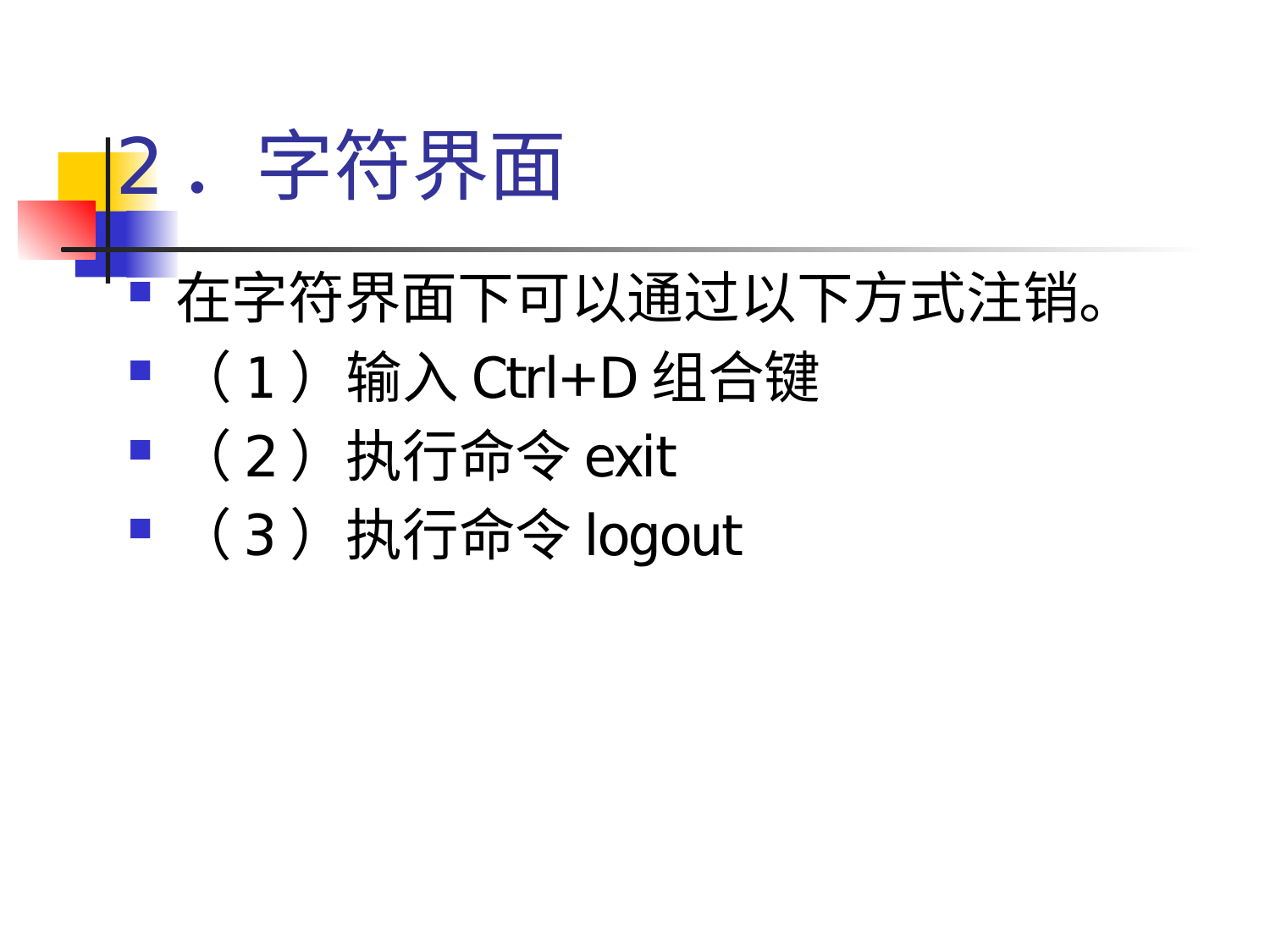

# 2．字符界面
在字符界面下可以通过以下方式注销。
（1）输入Ctrl+D组合键
（2）执行命令exit
（3）执行命令logout